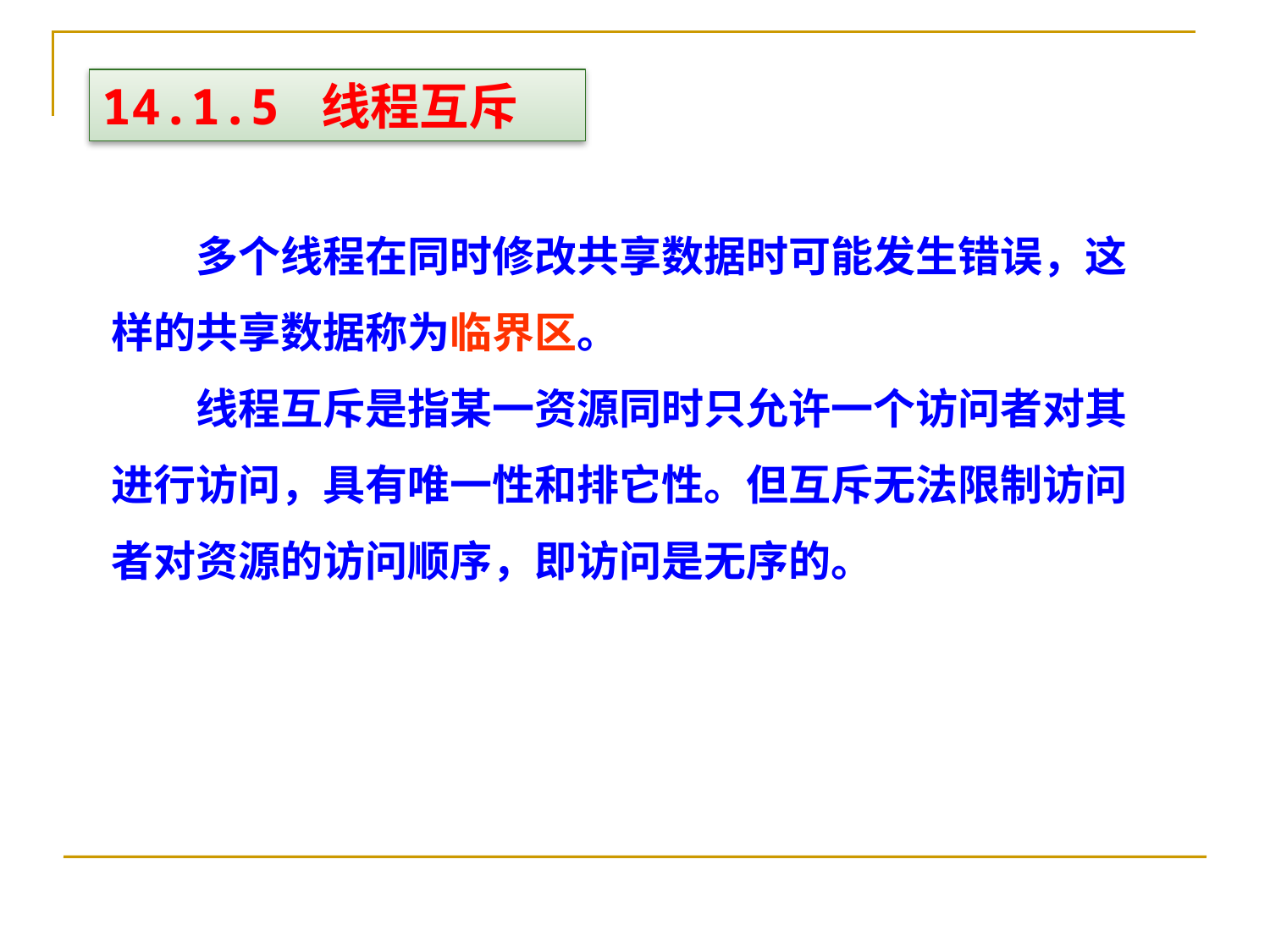

14.1.5 线程互斥
　　多个线程在同时修改共享数据时可能发生错误，这样的共享数据称为临界区。
　　线程互斥是指某一资源同时只允许一个访问者对其进行访问，具有唯一性和排它性。但互斥无法限制访问者对资源的访问顺序，即访问是无序的。